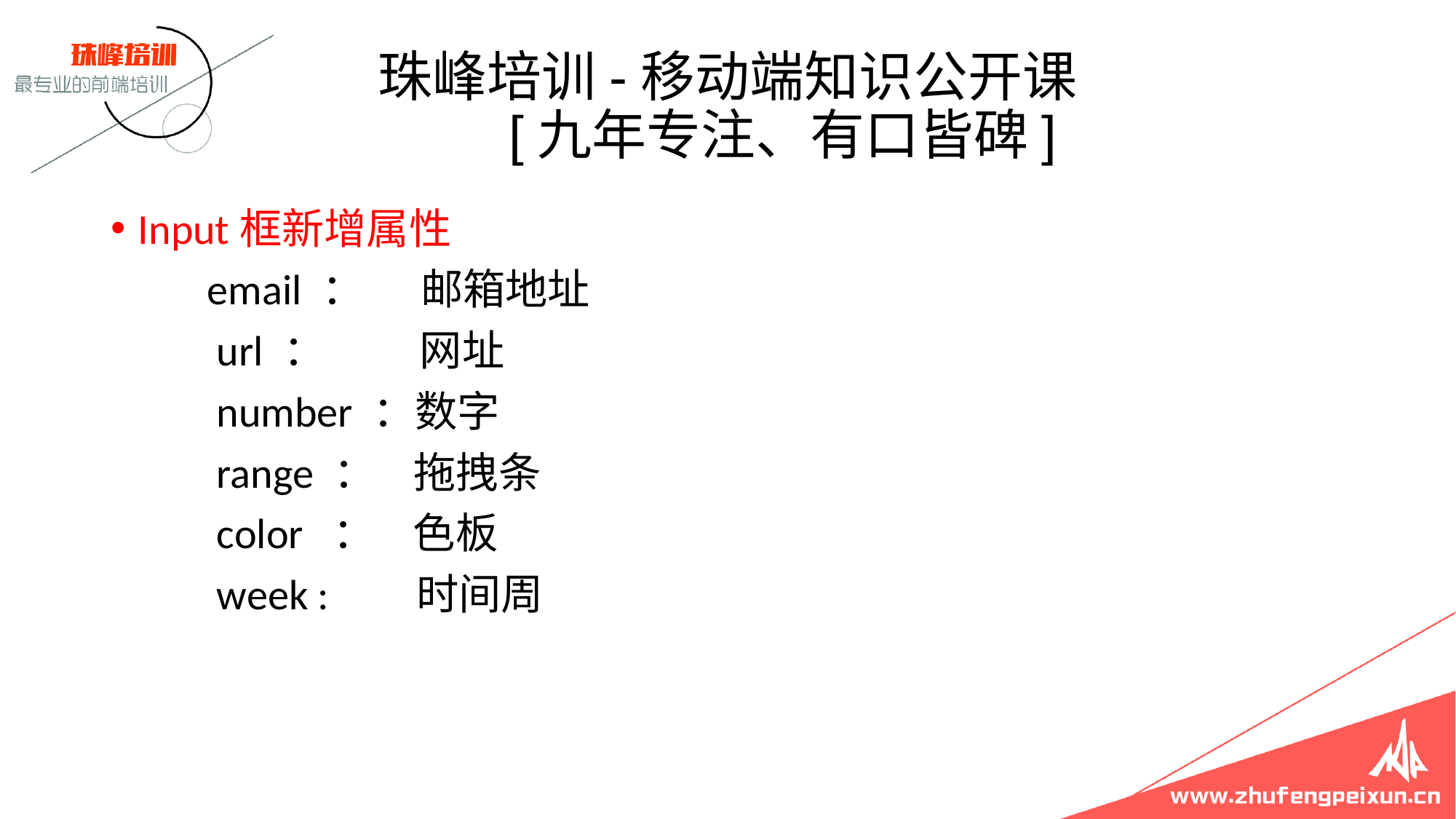

# 珠峰培训-移动端知识公开课 [九年专注、有口皆碑]
Input框新增属性
          email ：      邮箱地址
           url ：          网址
           number ：数字
           range ：    拖拽条
           color  ：    色板
           week :        时间周